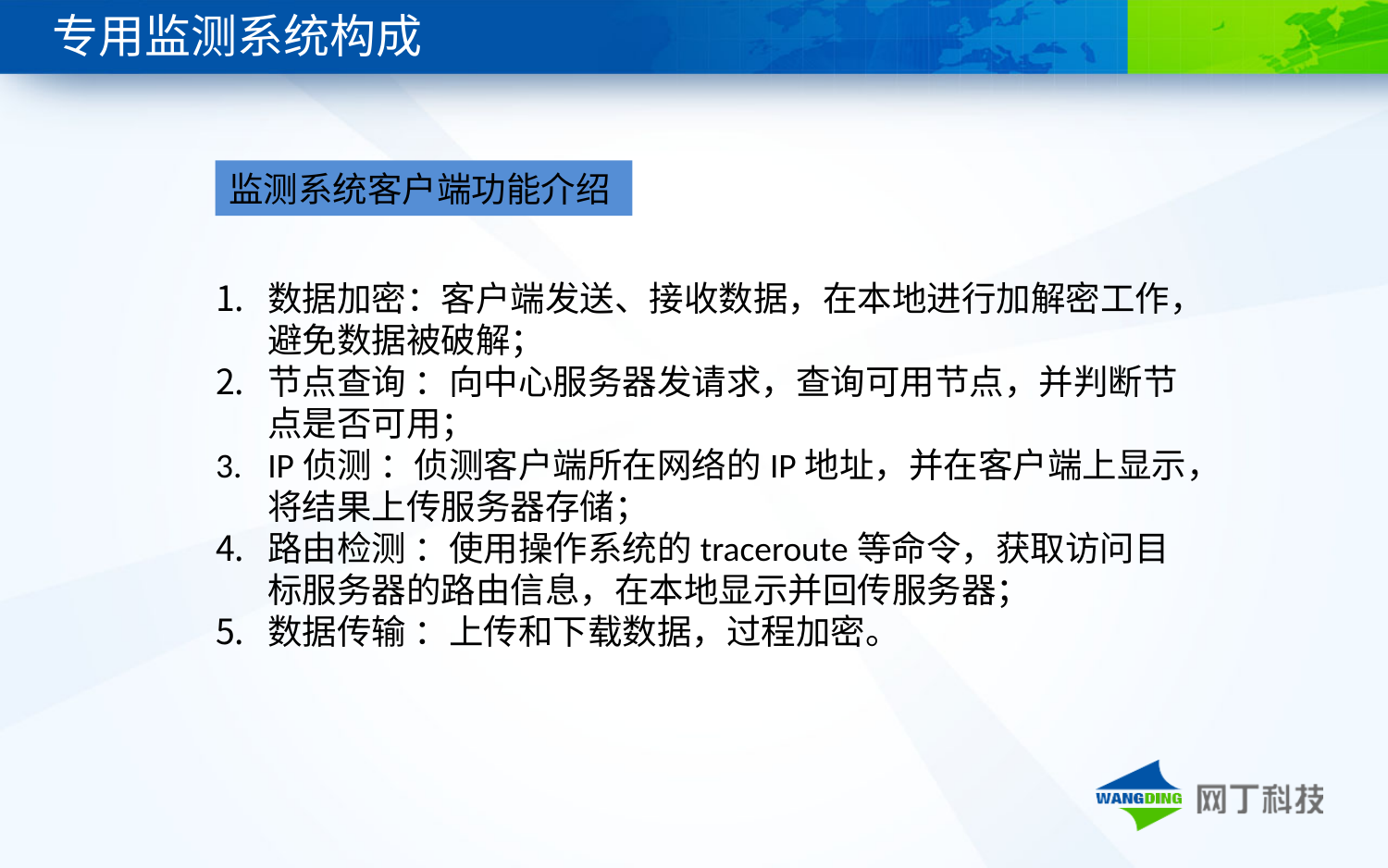

专用监测系统构成
监测系统客户端功能介绍
数据加密：客户端发送、接收数据，在本地进行加解密工作，避免数据被破解；
节点查询 ：向中心服务器发请求，查询可用节点，并判断节点是否可用；
IP侦测 ：侦测客户端所在网络的IP地址，并在客户端上显示，将结果上传服务器存储；
路由检测 ：使用操作系统的traceroute等命令，获取访问目标服务器的路由信息，在本地显示并回传服务器；
数据传输 ：上传和下载数据，过程加密。

监测流程